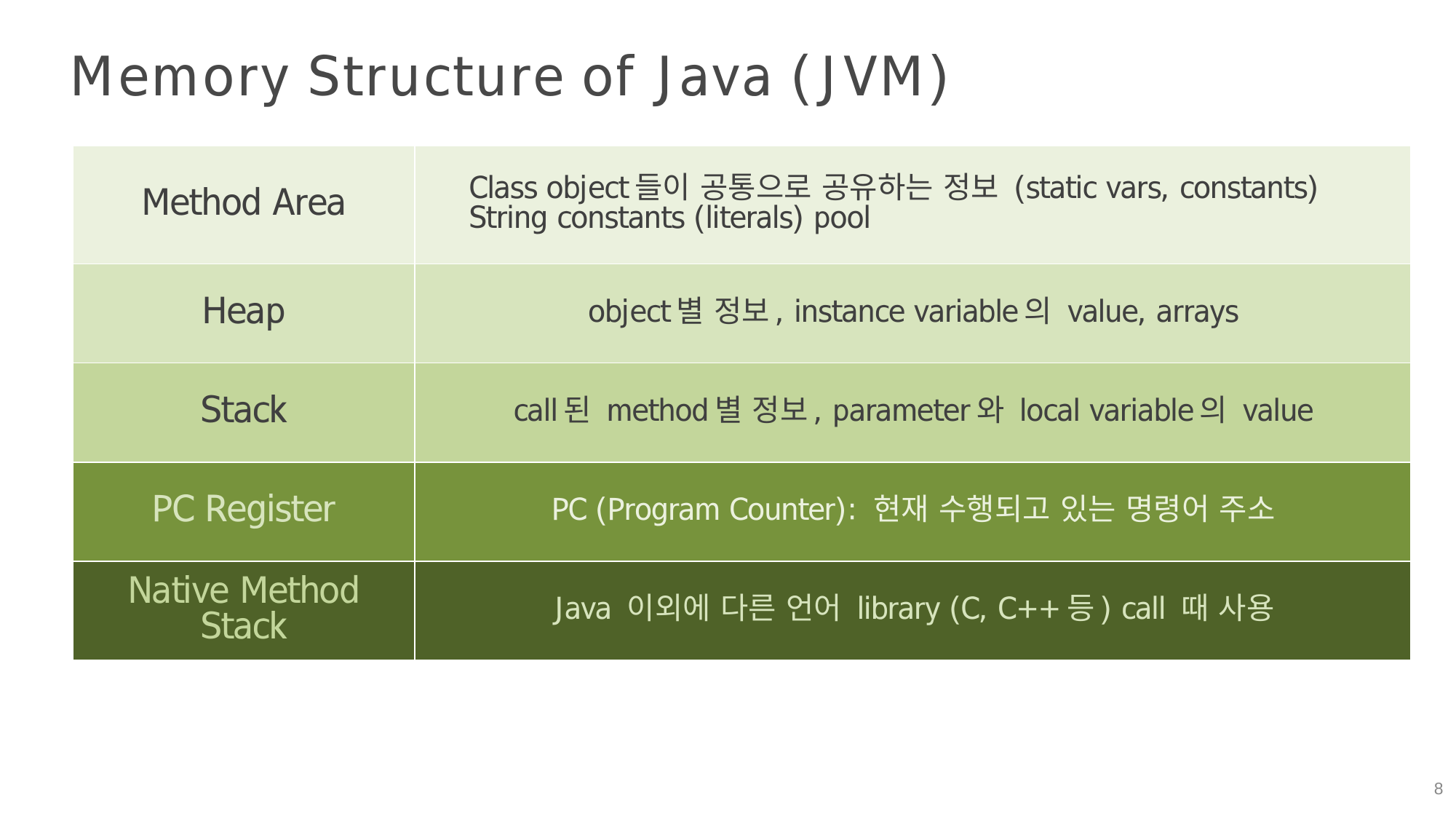

# Memory Structure of Java (JVM)
| Method Area | Class object들이 공통으로 공유하는 정보 (static vars, constants) String constants (literals) pool |
| --- | --- |
| Heap | object별 정보, instance variable의 value, arrays |
| Stack | call된 method별 정보, parameter와 local variable의 value |
| PC Register | PC (Program Counter): 현재 수행되고 있는 명령어 주소 |
| Native Method Stack | Java 이외에 다른 언어 library (C, C++등) call 때 사용 |
8